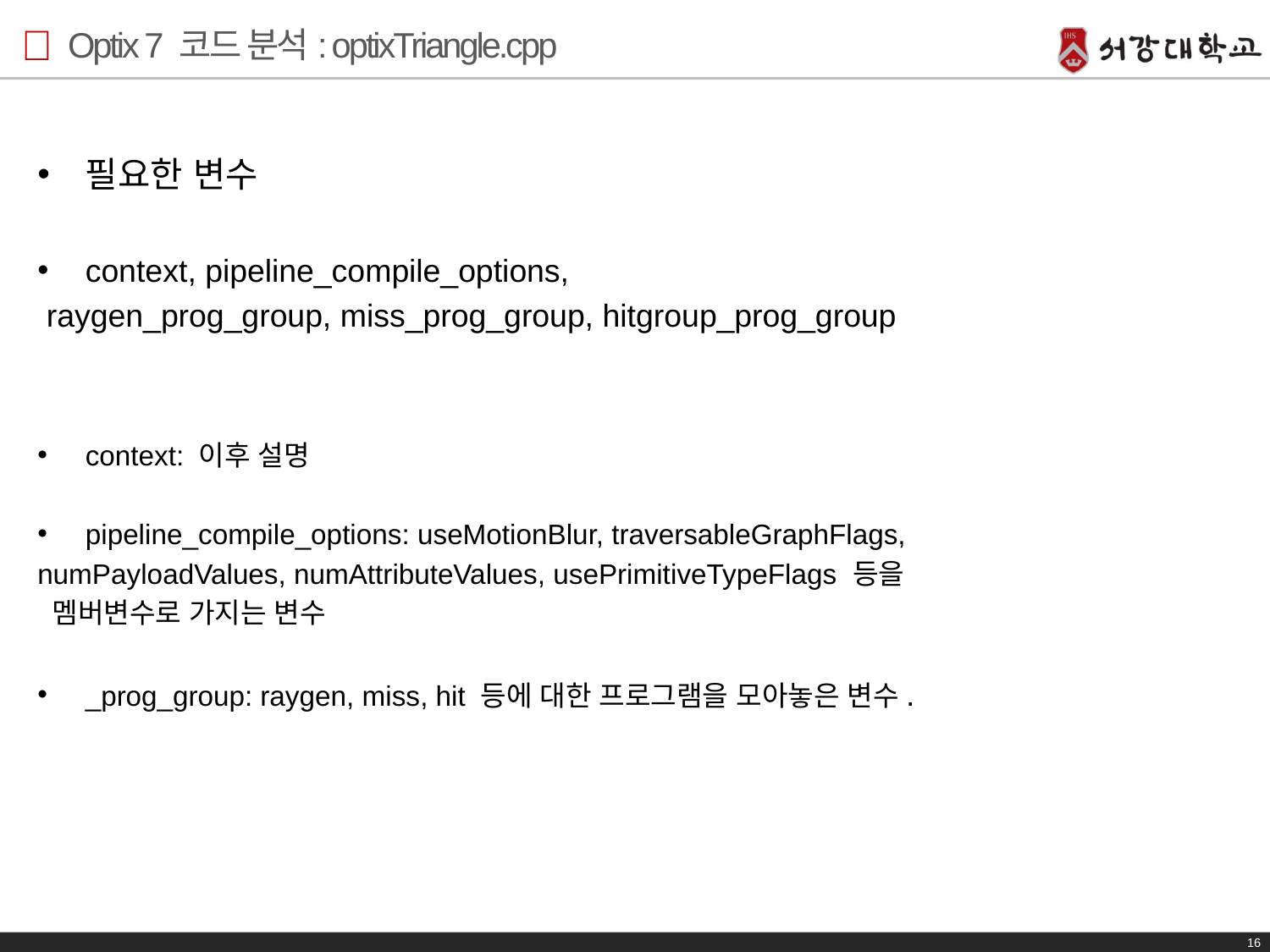

# Optix 7 코드 분석: optixTriangle.cpp
필요한 변수

context, pipeline_compile_options,
 raygen_prog_group, miss_prog_group, hitgroup_prog_group

context: 이후 설명

pipeline_compile_options: useMotionBlur, traversableGraphFlags,
numPayloadValues, numAttributeValues, usePrimitiveTypeFlags 등을
 멤버변수로 가지는 변수

_prog_group: raygen, miss, hit 등에 대한 프로그램을 모아놓은 변수.
16